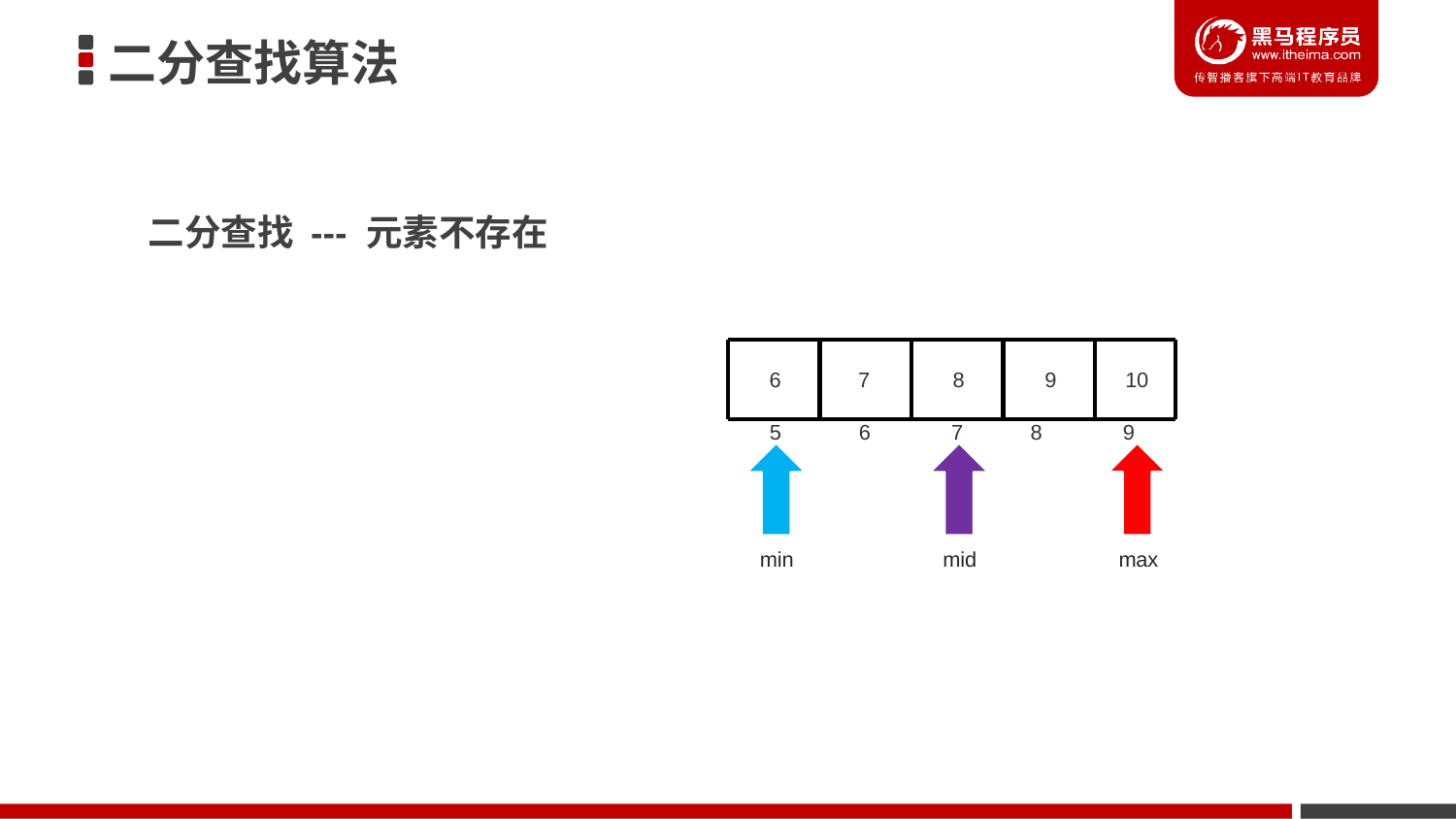

二分查找算法
二分查找 --- 元素不存在
6
7
8
9
10
5
6
7
8
9

min
mid
max